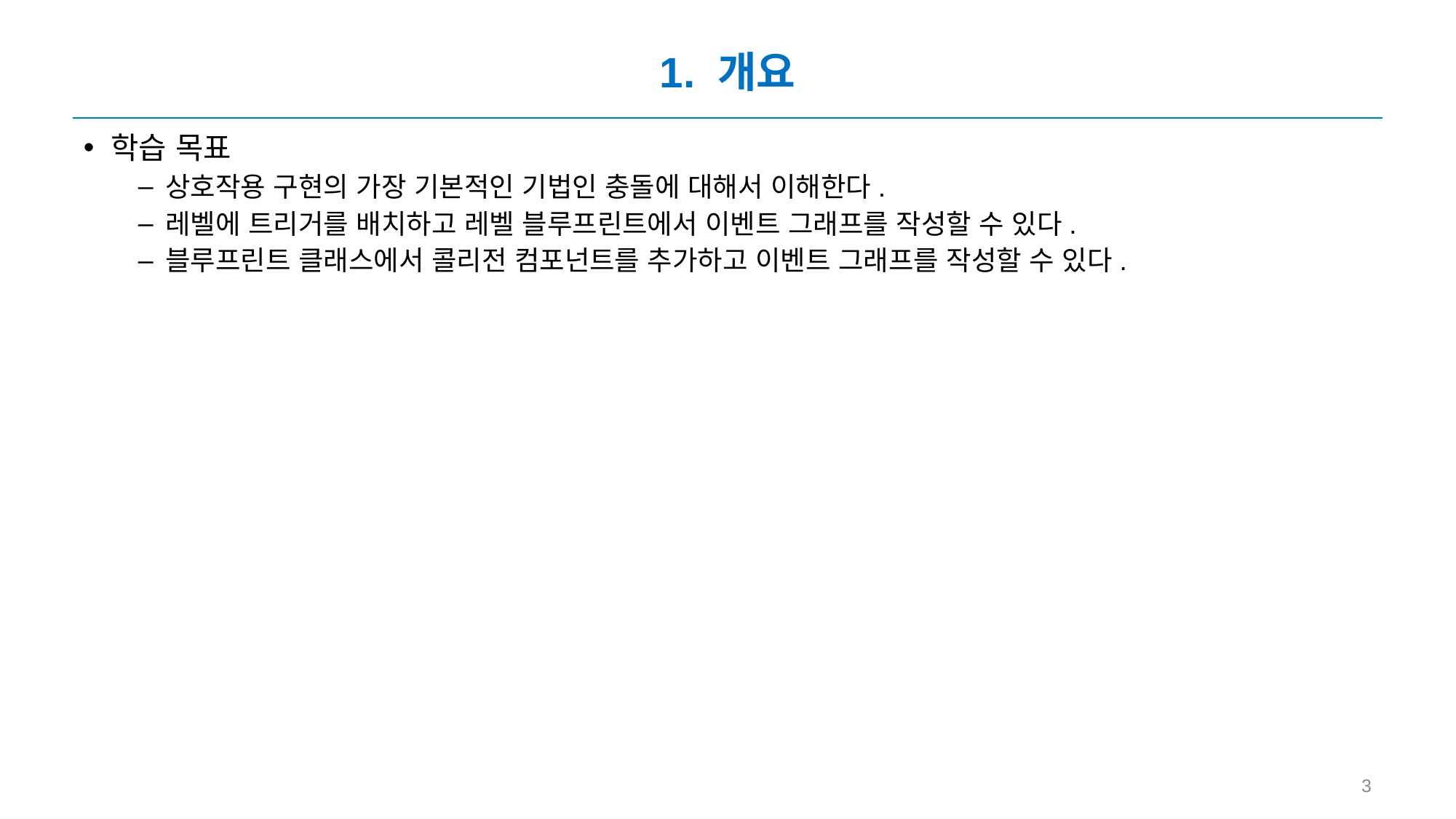

# 1. 개요
학습 목표
상호작용 구현의 가장 기본적인 기법인 충돌에 대해서 이해한다.
레벨에 트리거를 배치하고 레벨 블루프린트에서 이벤트 그래프를 작성할 수 있다.
블루프린트 클래스에서 콜리전 컴포넌트를 추가하고 이벤트 그래프를 작성할 수 있다.

3